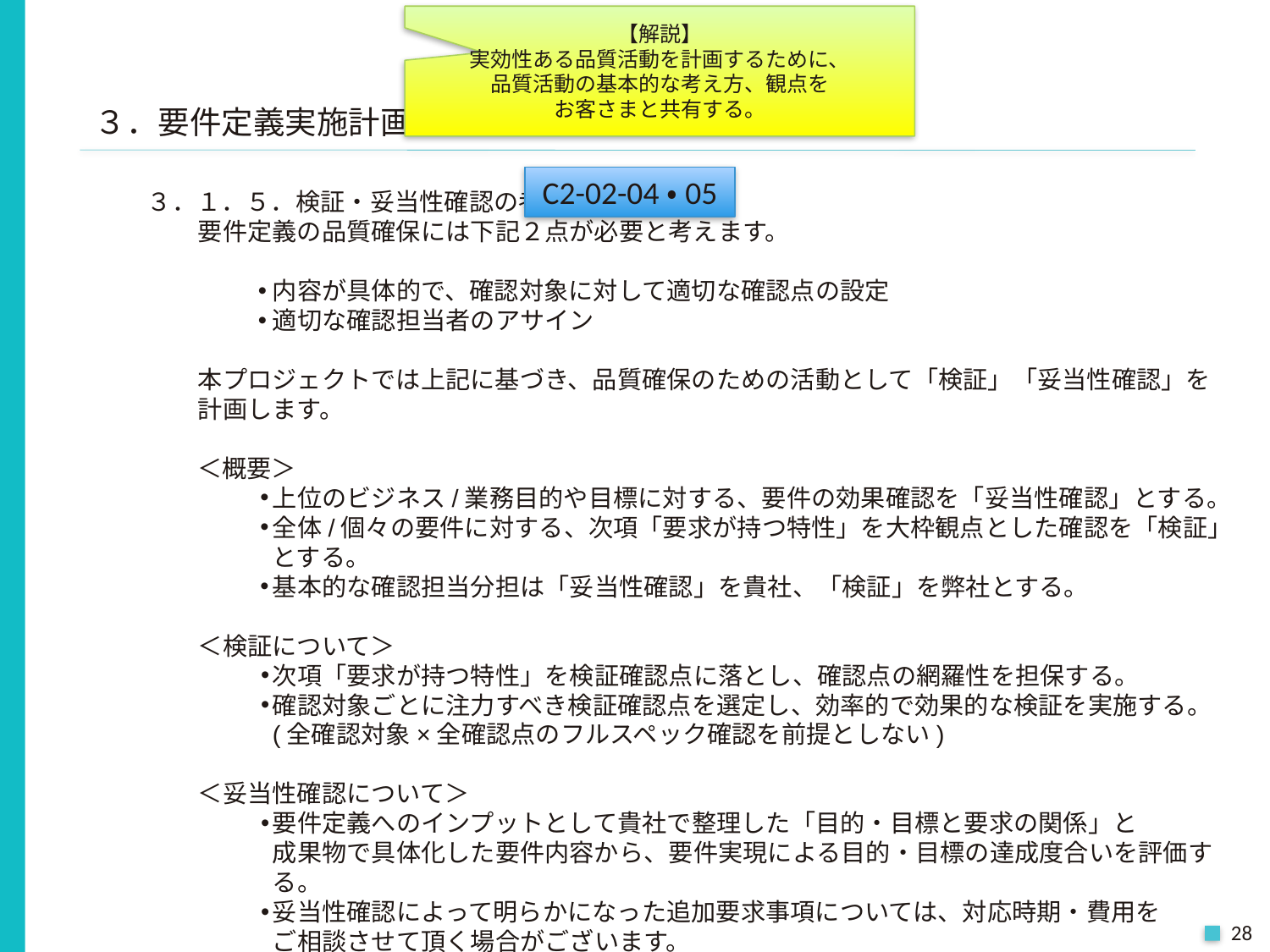

【解説】
実効性ある品質活動を計画するために、
品質活動の基本的な考え方、観点を
お客さまと共有する。
３．要件定義実施計画
C2-02-04・05
　　３．１．５．検証・妥当性確認の考え方
要件定義の品質確保には下記２点が必要と考えます。

内容が具体的で、確認対象に対して適切な確認点の設定
適切な確認担当者のアサイン

本プロジェクトでは上記に基づき、品質確保のための活動として「検証」「妥当性確認」を計画します。

＜概要＞
上位のビジネス/業務目的や目標に対する、要件の効果確認を「妥当性確認」とする。
全体/個々の要件に対する、次項「要求が持つ特性」を大枠観点とした確認を「検証」とする。
基本的な確認担当分担は「妥当性確認」を貴社、「検証」を弊社とする。

＜検証について＞
次項「要求が持つ特性」を検証確認点に落とし、確認点の網羅性を担保する。
確認対象ごとに注力すべき検証確認点を選定し、効率的で効果的な検証を実施する。
(全確認対象×全確認点のフルスペック確認を前提としない)

＜妥当性確認について＞
要件定義へのインプットとして貴社で整理した「目的・目標と要求の関係」と
成果物で具体化した要件内容から、要件実現による目的・目標の達成度合いを評価する。
妥当性確認によって明らかになった追加要求事項については、対応時期・費用を
ご相談させて頂く場合がございます。
28